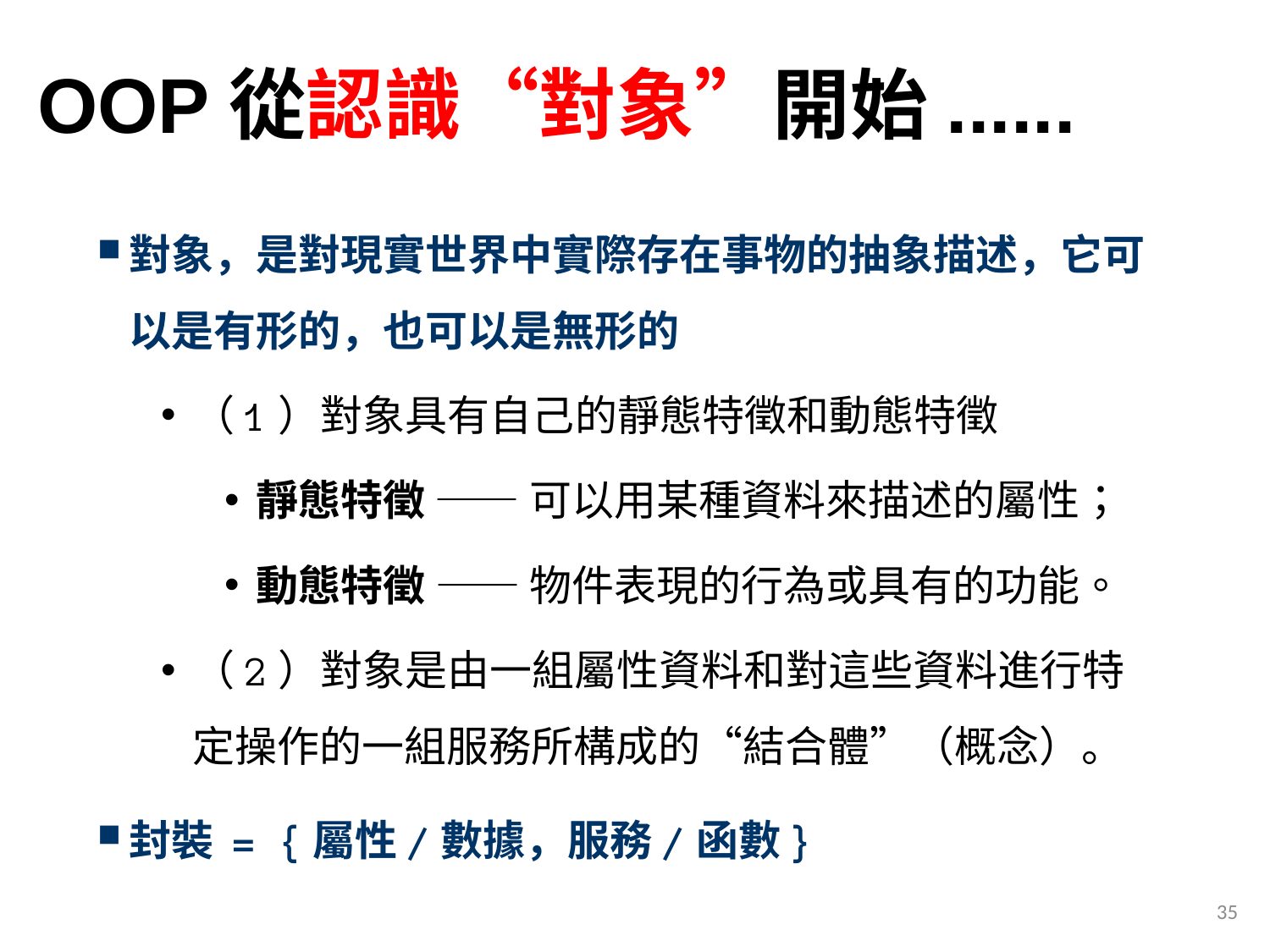

# OOP從認識“對象”開始......
對象，是對現實世界中實際存在事物的抽象描述，它可以是有形的，也可以是無形的
（1）對象具有自己的靜態特徵和動態特徵
靜態特徵 —— 可以用某種資料來描述的屬性；
動態特徵 —— 物件表現的行為或具有的功能。
（2）對象是由一組屬性資料和對這些資料進行特定操作的一組服務所構成的“結合體”（概念）。
封裝 = {屬性/數據，服務/函數}
35